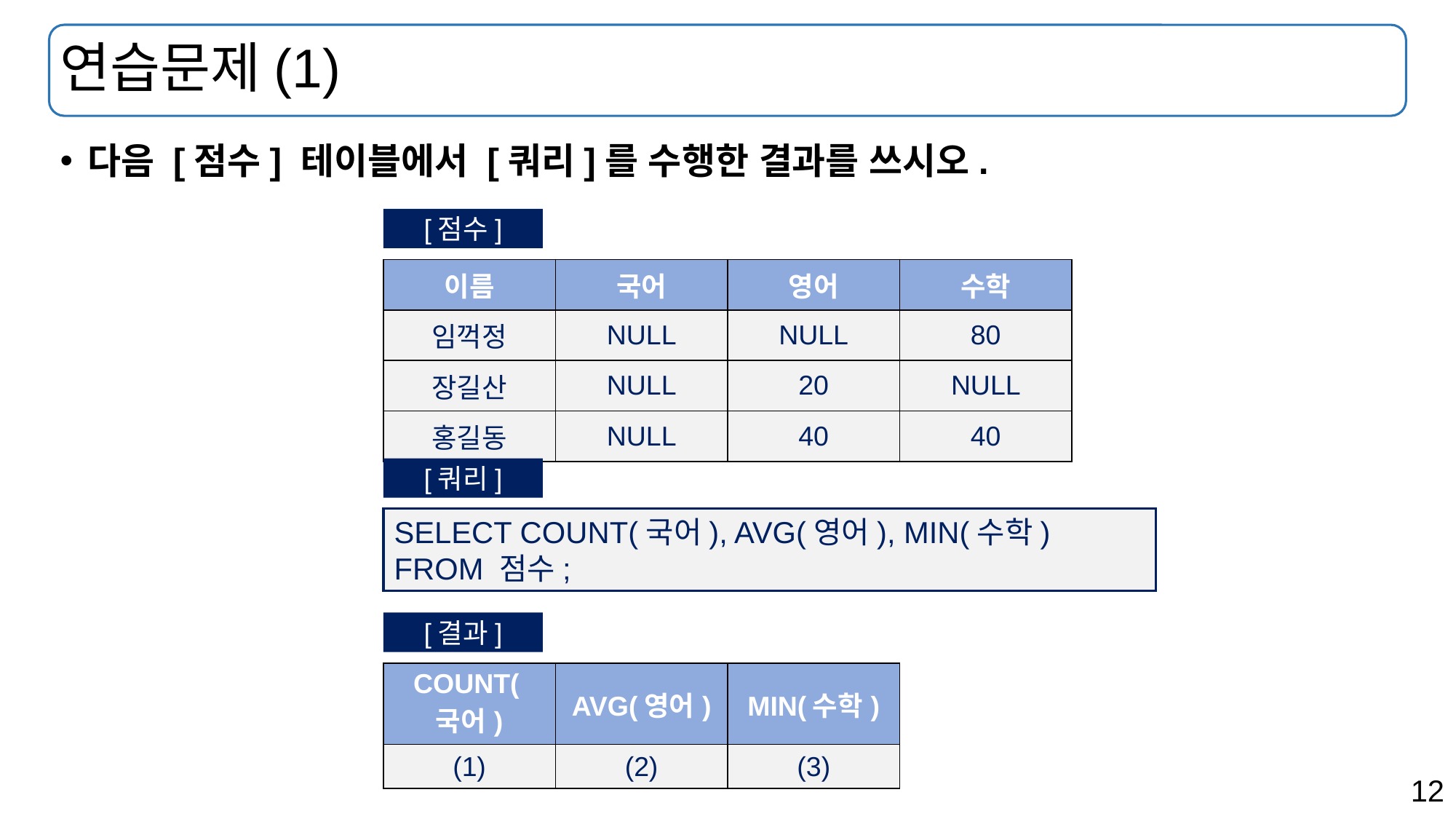

# 연습문제(1)
다음 [점수] 테이블에서 [쿼리]를 수행한 결과를 쓰시오.
[점수]
| 이름 | 국어 | 영어 | 수학 |
| --- | --- | --- | --- |
| 임꺽정 | NULL | NULL | 80 |
| 장길산 | NULL | 20 | NULL |
| 홍길동 | NULL | 40 | 40 |
[쿼리]
SELECT COUNT(국어), AVG(영어), MIN(수학) FROM 점수;
[결과]
| COUNT(국어) | AVG(영어) | MIN(수학) |
| --- | --- | --- |
| (1) | (2) | (3) |